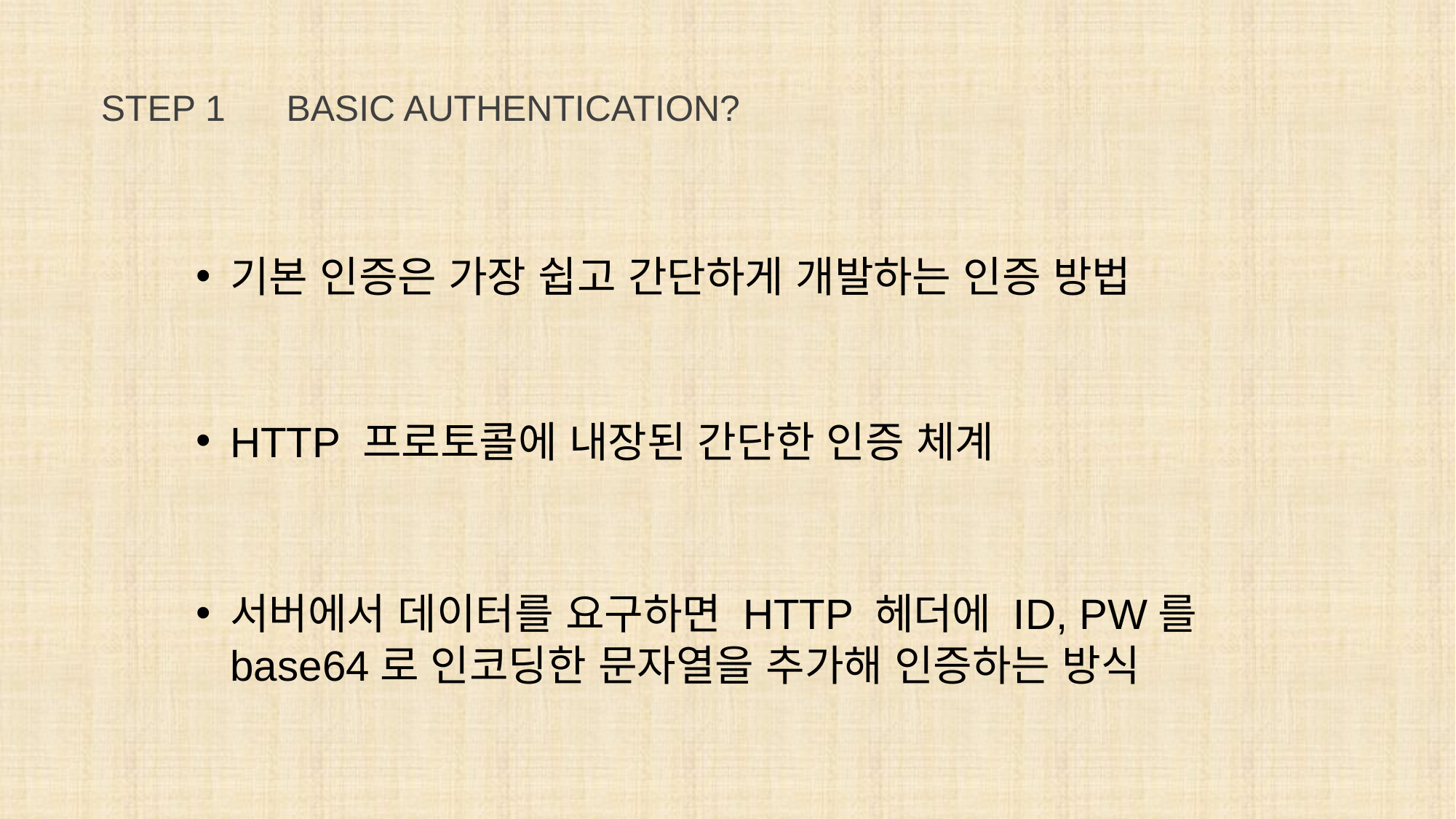

STEP 1      BASIC AUTHENTICATION?
기본 인증은 가장 쉽고 간단하게 개발하는 인증 방법
HTTP 프로토콜에 내장된 간단한 인증 체계
서버에서 데이터를 요구하면 HTTP 헤더에 ID, PW를 base64로 인코딩한 문자열을 추가해 인증하는 방식